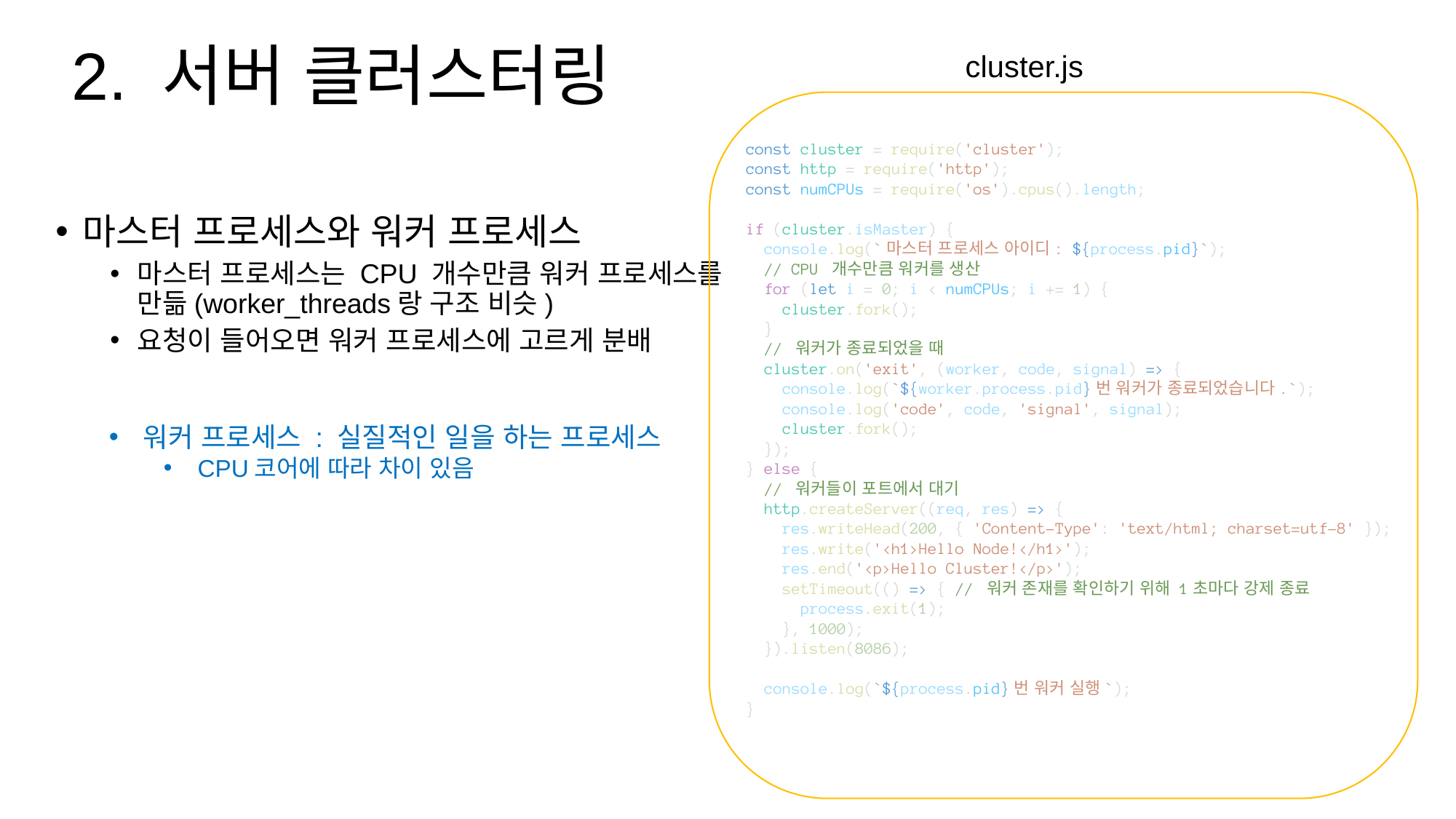

2. 서버 클러스터링
cluster.js

const cluster = require('cluster');
const http = require('http');
const numCPUs = require('os').cpus().length;
if (cluster.isMaster) {
  console.log(`마스터 프로세스 아이디: ${process.pid}`);
  // CPU 개수만큼 워커를 생산
  for (let i = 0; i < numCPUs; i += 1) {
    cluster.fork();
  }
  // 워커가 종료되었을 때
  cluster.on('exit', (worker, code, signal) => {
    console.log(`${worker.process.pid}번 워커가 종료되었습니다.`);
    console.log('code', code, 'signal', signal);
    cluster.fork();
  });
} else {
  // 워커들이 포트에서 대기
  http.createServer((req, res) => {
    res.writeHead(200, { 'Content-Type': 'text/html; charset=utf-8' });
    res.write('<h1>Hello Node!</h1>');
    res.end('<p>Hello Cluster!</p>');
    setTimeout(() => { // 워커 존재를 확인하기 위해 1초마다 강제 종료
      process.exit(1);
    }, 1000);
  }).listen(8086);
  console.log(`${process.pid}번 워커 실행`);
}

마스터 프로세스와 워커 프로세스
마스터 프로세스는 CPU 개수만큼 워커 프로세스를 만듦(worker_threads랑 구조 비슷)
요청이 들어오면 워커 프로세스에 고르게 분배
워커 프로세스 : 실질적인 일을 하는 프로세스
CPU코어에 따라 차이 있음